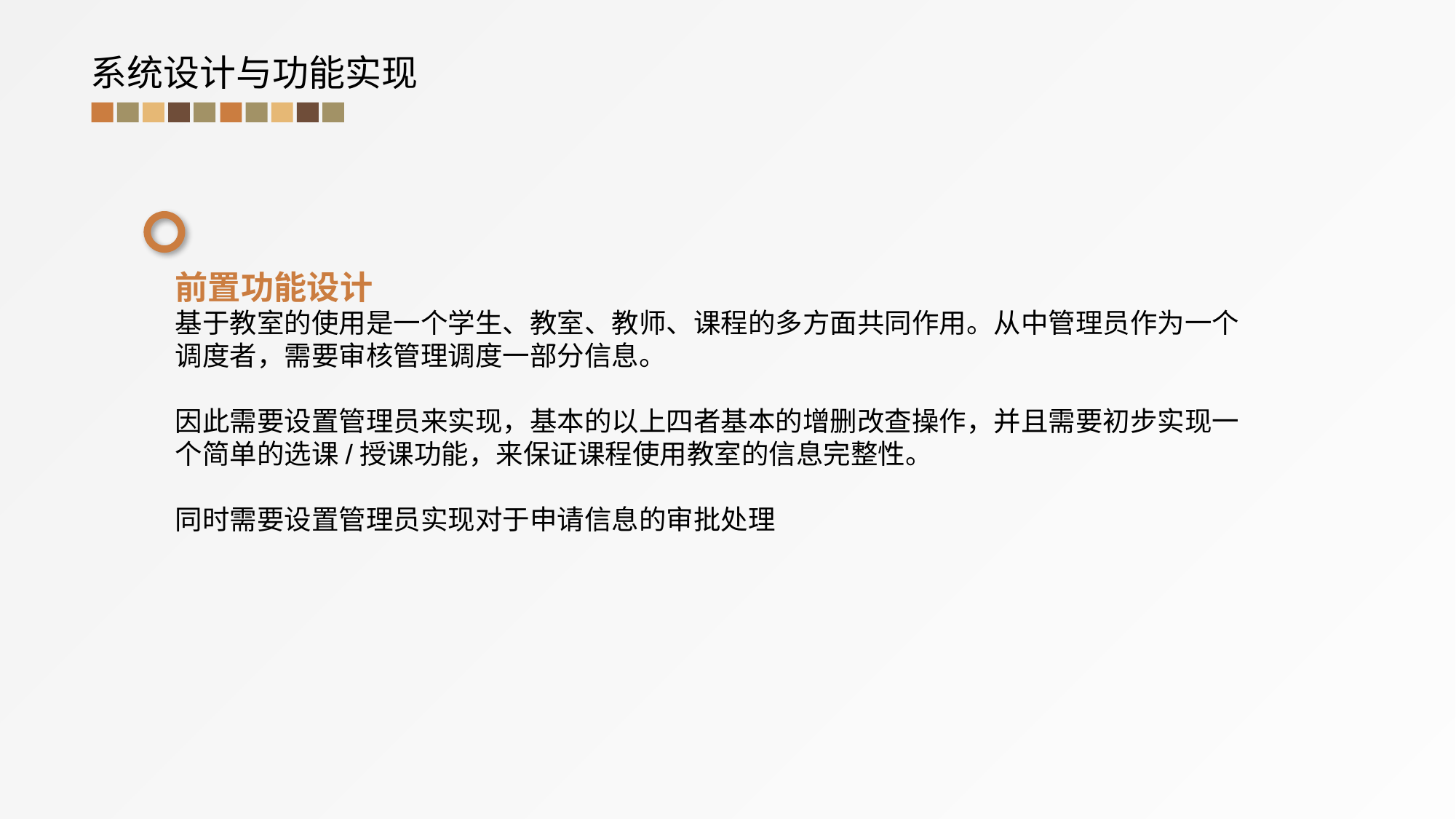

系统设计与功能实现

前置功能设计
基于教室的使用是一个学生、教室、教师、课程的多方面共同作用。从中管理员作为一个调度者，需要审核管理调度一部分信息。

因此需要设置管理员来实现，基本的以上四者基本的增删改查操作，并且需要初步实现一个简单的选课/授课功能，来保证课程使用教室的信息完整性。

同时需要设置管理员实现对于申请信息的审批处理